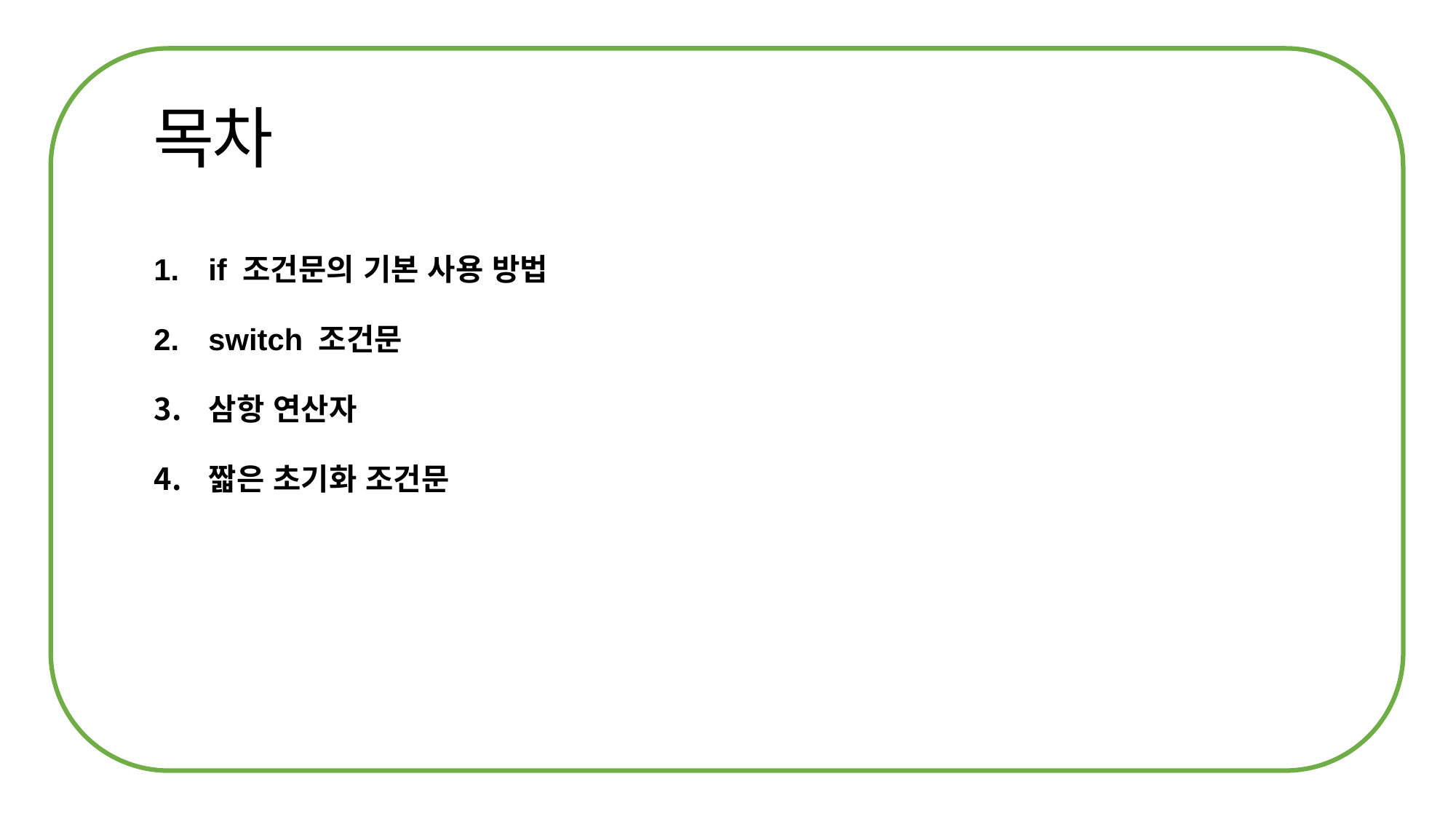

if 조건문의 기본 사용 방법
switch 조건문
삼항 연산자
짧은 초기화 조건문